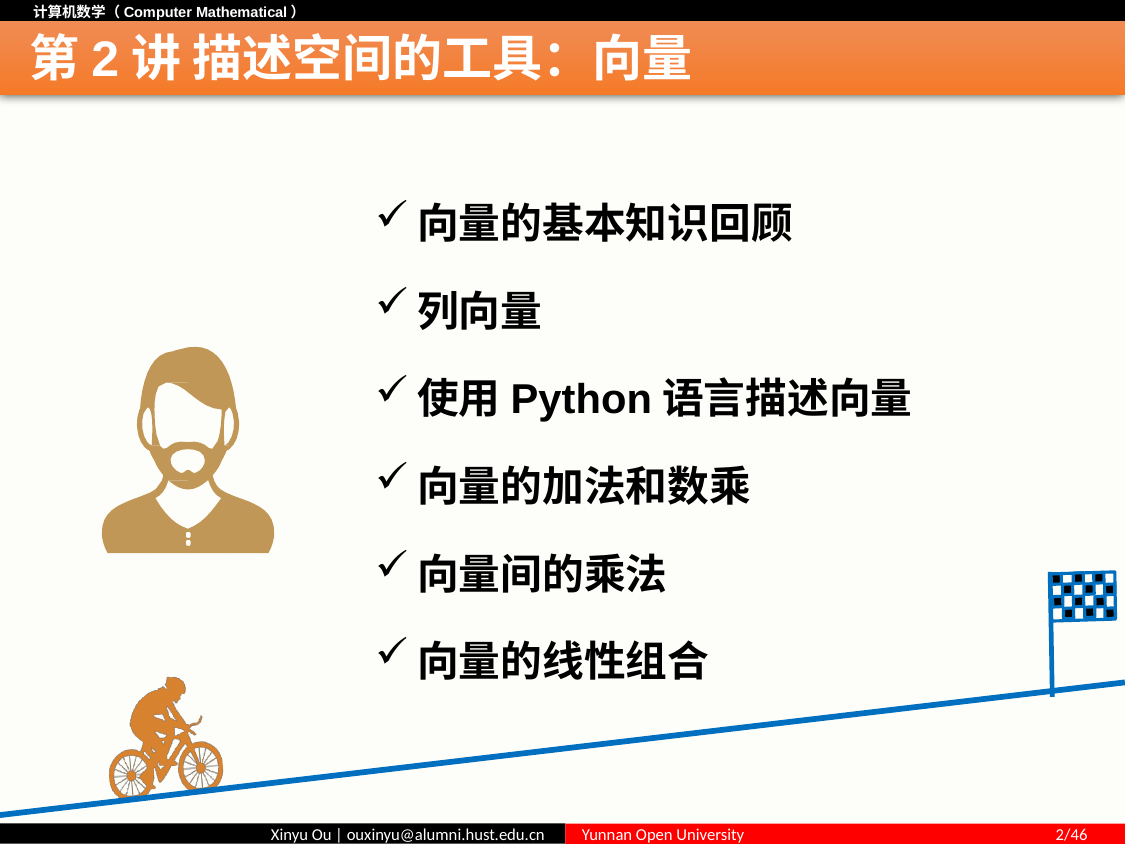

# 第2讲 描述空间的工具：向量
向量的基本知识回顾
列向量
使用Python语言描述向量
向量的加法和数乘
向量间的乘法
向量的线性组合